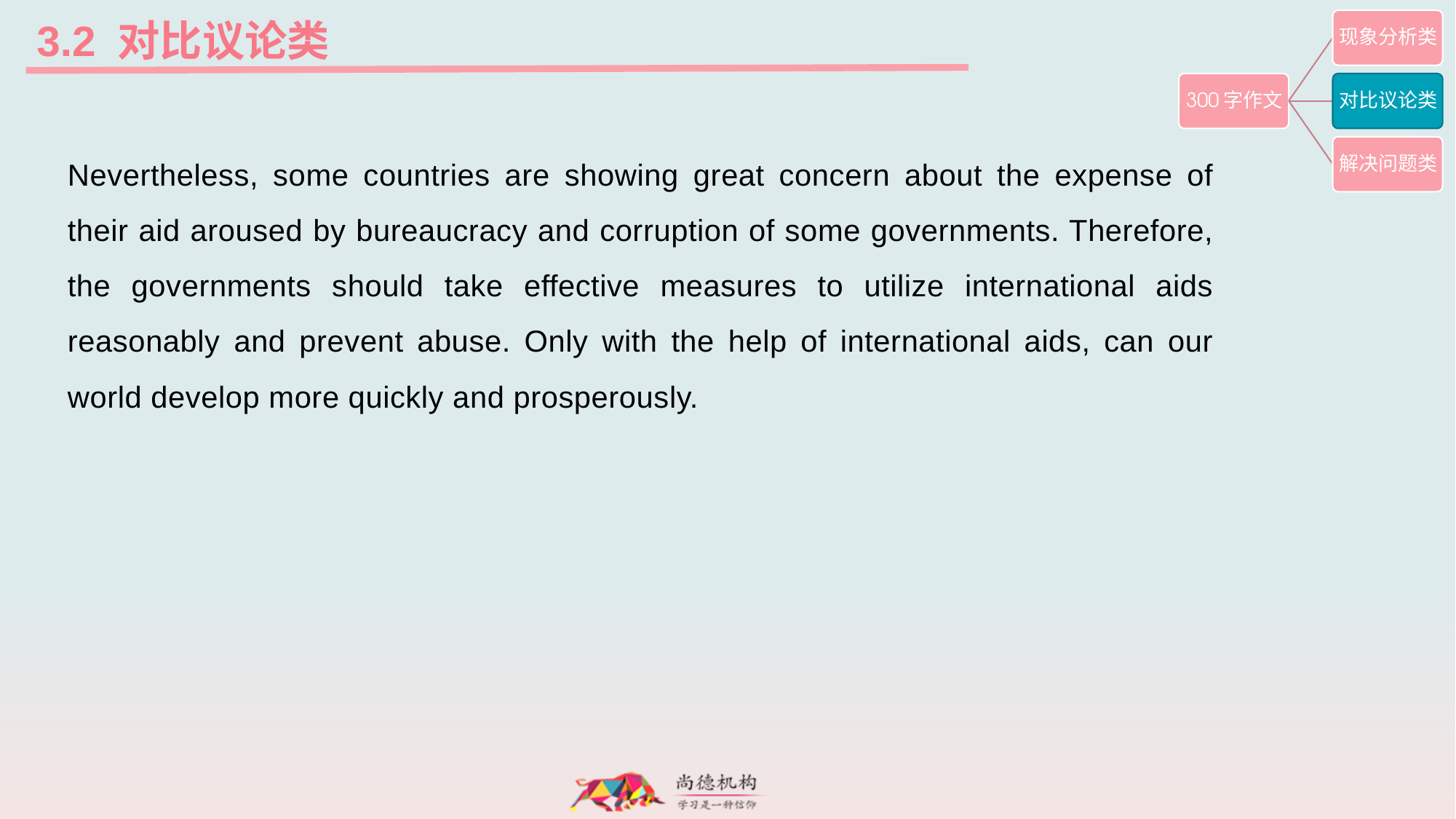

3.2 对比议论类
300字作文

现象分析类

对比议论类

解决问题类
Nevertheless, some countries are showing great concern about the expense of their aid aroused by bureaucracy and corruption of some governments. Therefore, the governments should take effective measures to utilize international aids reasonably and prevent abuse. Only with the help of international aids, can our world develop more quickly and prosperously.